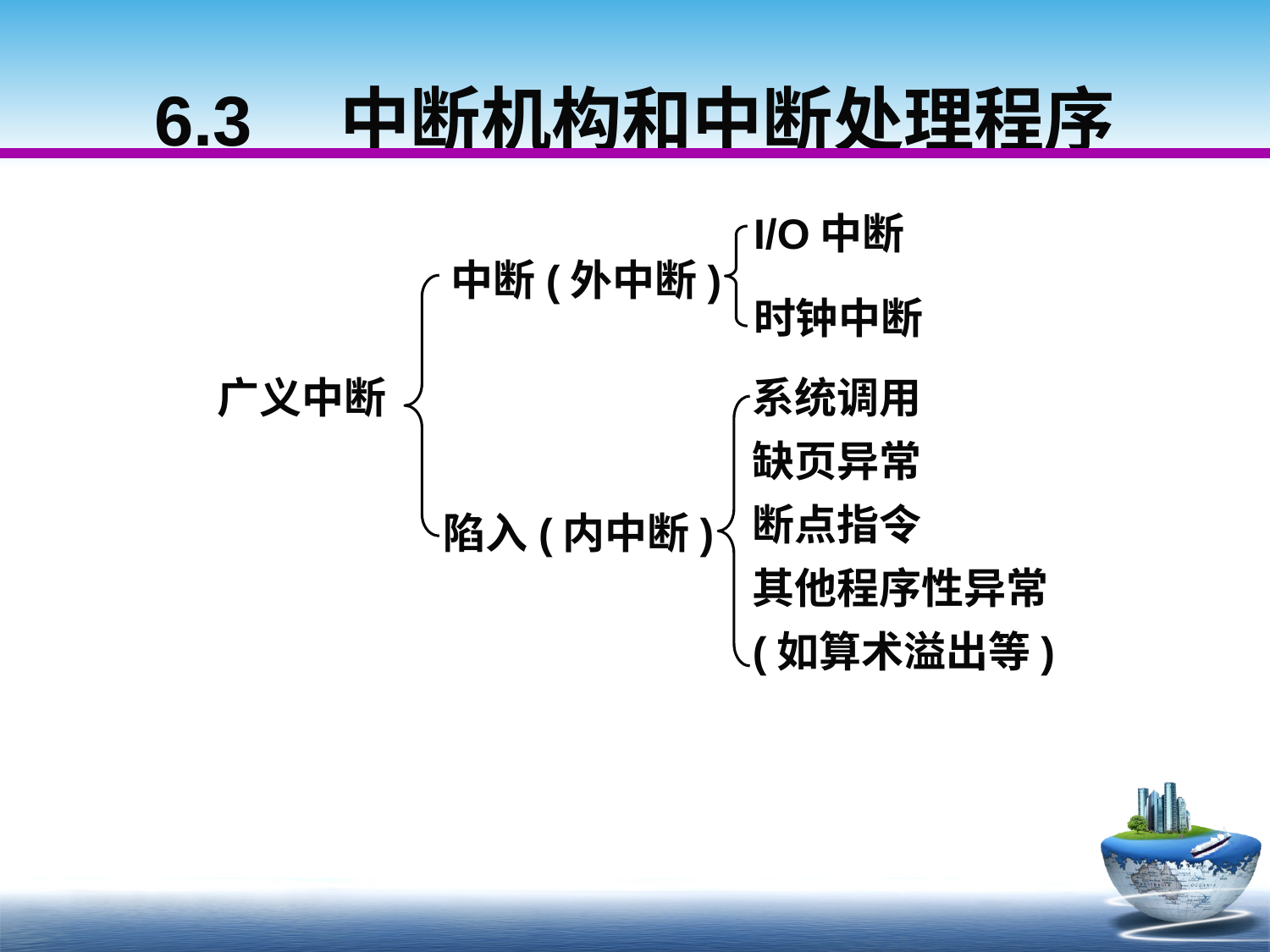

# 6.3　中断机构和中断处理程序

I/O中断

中断(外中断)

时钟中断
广义中断
系统调用
缺页异常
断点指令
其他程序性异常
(如算术溢出等)

陷入(内中断)